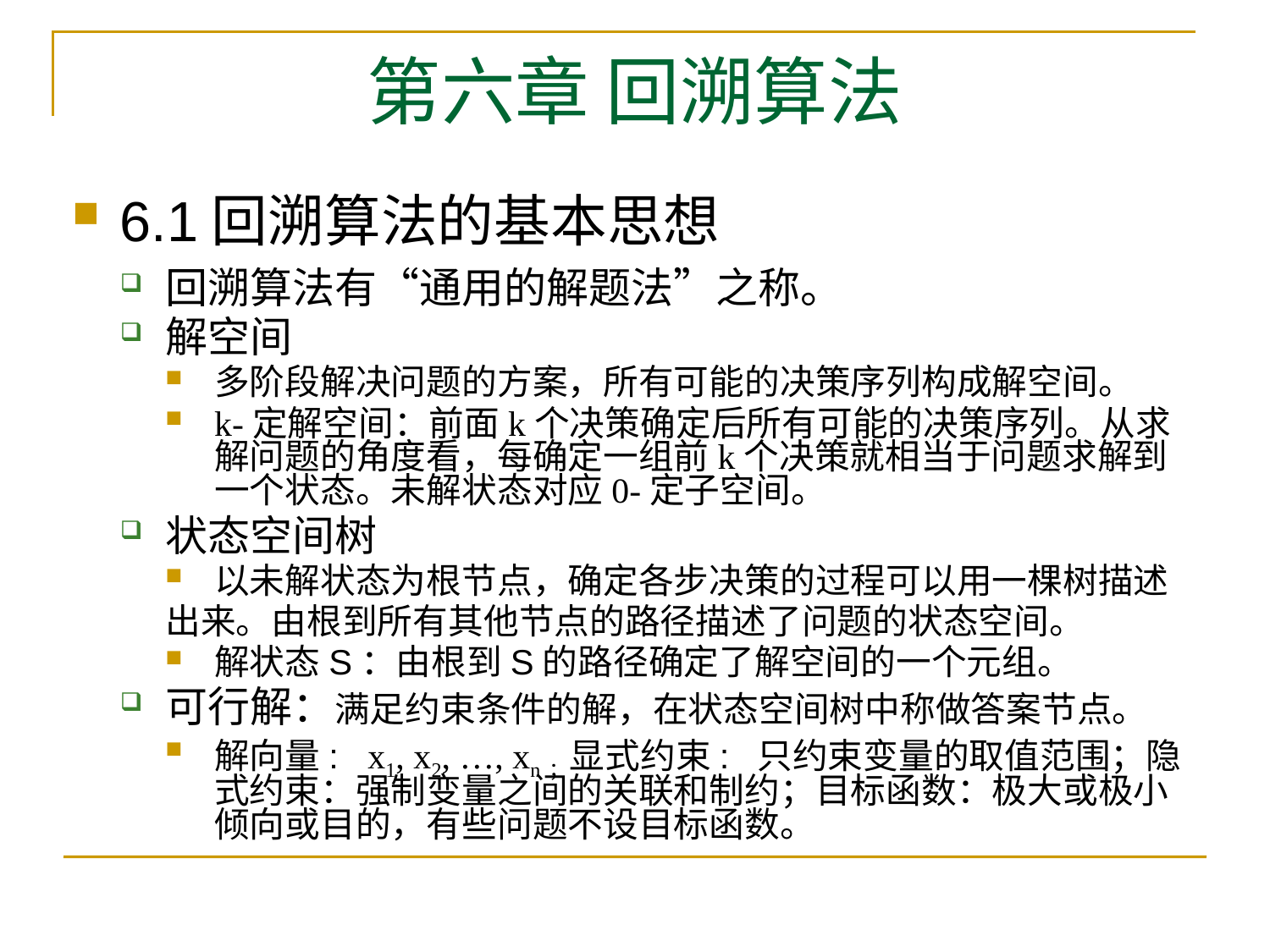

# 第六章 回溯算法
6.1回溯算法的基本思想
回溯算法有“通用的解题法”之称。
解空间
多阶段解决问题的方案，所有可能的决策序列构成解空间。
k-定解空间：前面k个决策确定后所有可能的决策序列。从求解问题的角度看，每确定一组前k个决策就相当于问题求解到一个状态。未解状态对应0-定子空间。
状态空间树
以未解状态为根节点，确定各步决策的过程可以用一棵树描述
出来。由根到所有其他节点的路径描述了问题的状态空间。
解状态S：由根到S的路径确定了解空间的一个元组。
可行解：满足约束条件的解，在状态空间树中称做答案节点。
解向量:   x1, x2, …, xn；显式约束:  只约束变量的取值范围；隐式约束：强制变量之间的关联和制约；目标函数：极大或极小倾向或目的，有些问题不设目标函数。